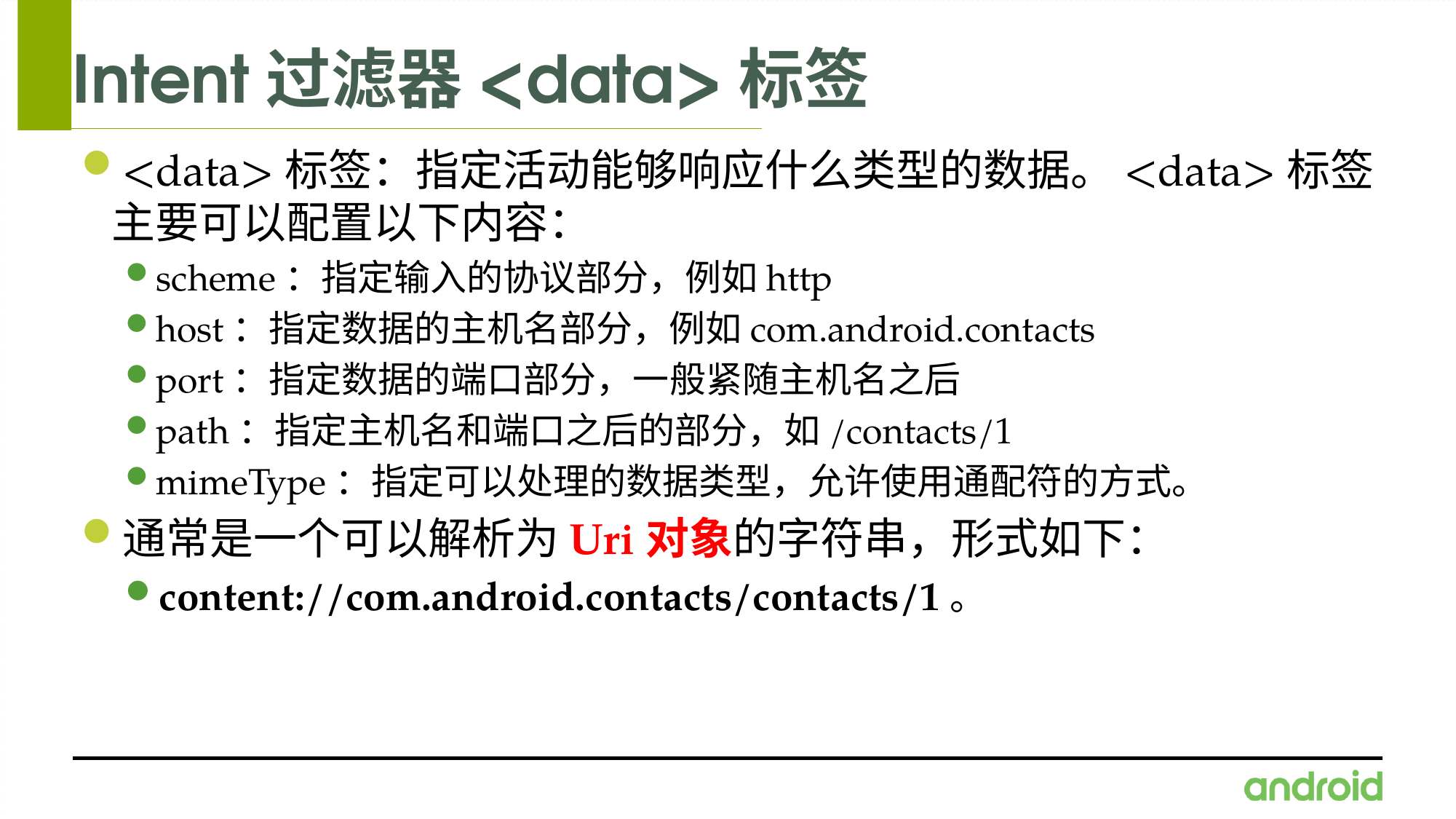

# Intent过滤器<data>标签
<data>标签：指定活动能够响应什么类型的数据。<data>标签主要可以配置以下内容：
scheme：指定输入的协议部分，例如http
host：指定数据的主机名部分，例如com.android.contacts
port：指定数据的端口部分，一般紧随主机名之后
path：指定主机名和端口之后的部分，如/contacts/1
mimeType：指定可以处理的数据类型，允许使用通配符的方式。
通常是一个可以解析为Uri对象的字符串，形式如下：
content://com.android.contacts/contacts/1。